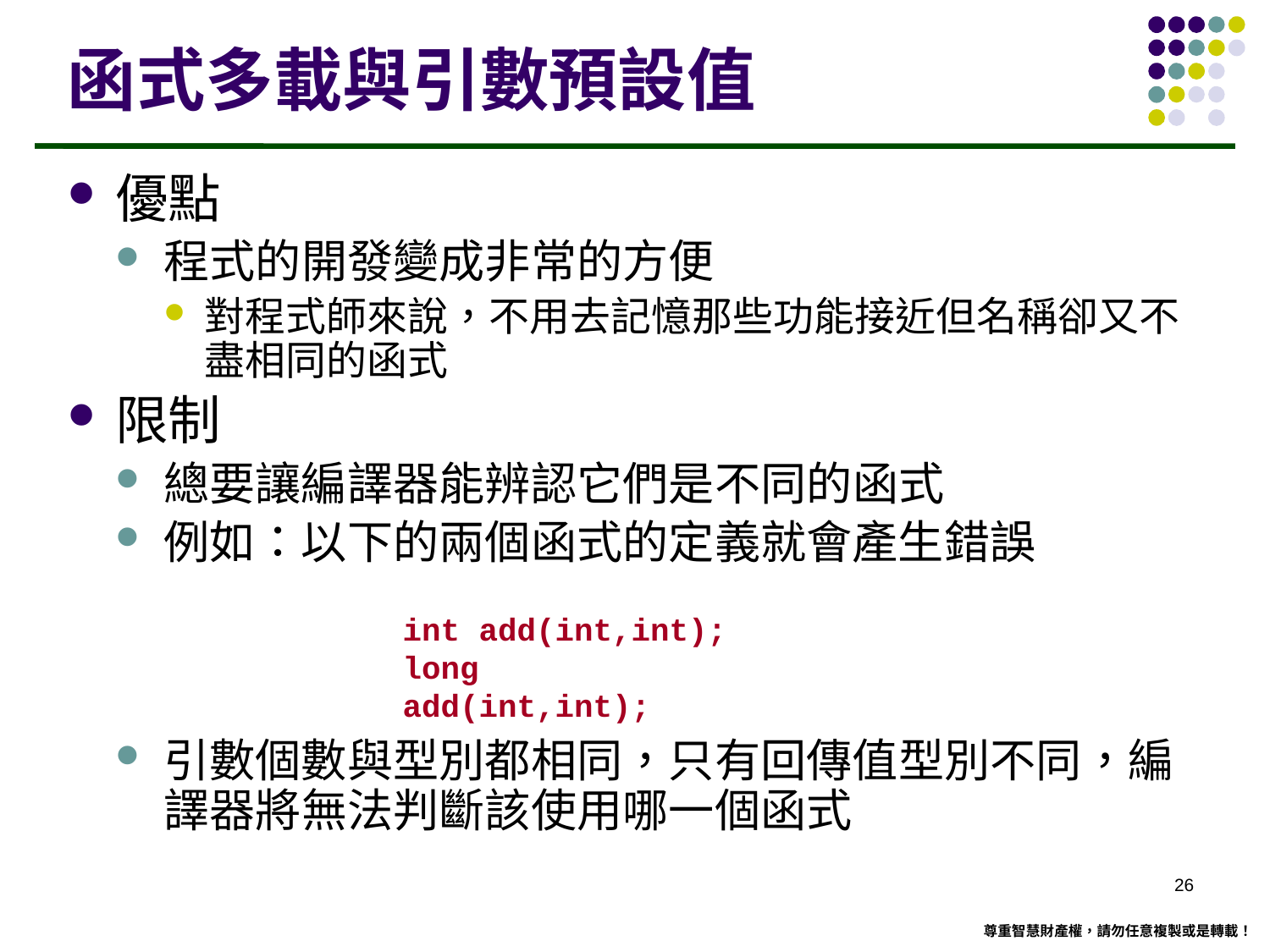

# 函式多載與引數預設值
優點
程式的開發變成非常的方便
對程式師來說，不用去記憶那些功能接近但名稱卻又不盡相同的函式
限制
總要讓編譯器能辨認它們是不同的函式
例如：以下的兩個函式的定義就會產生錯誤

引數個數與型別都相同，只有回傳值型別不同，編譯器將無法判斷該使用哪一個函式

int add(int,int);
long add(int,int);
26